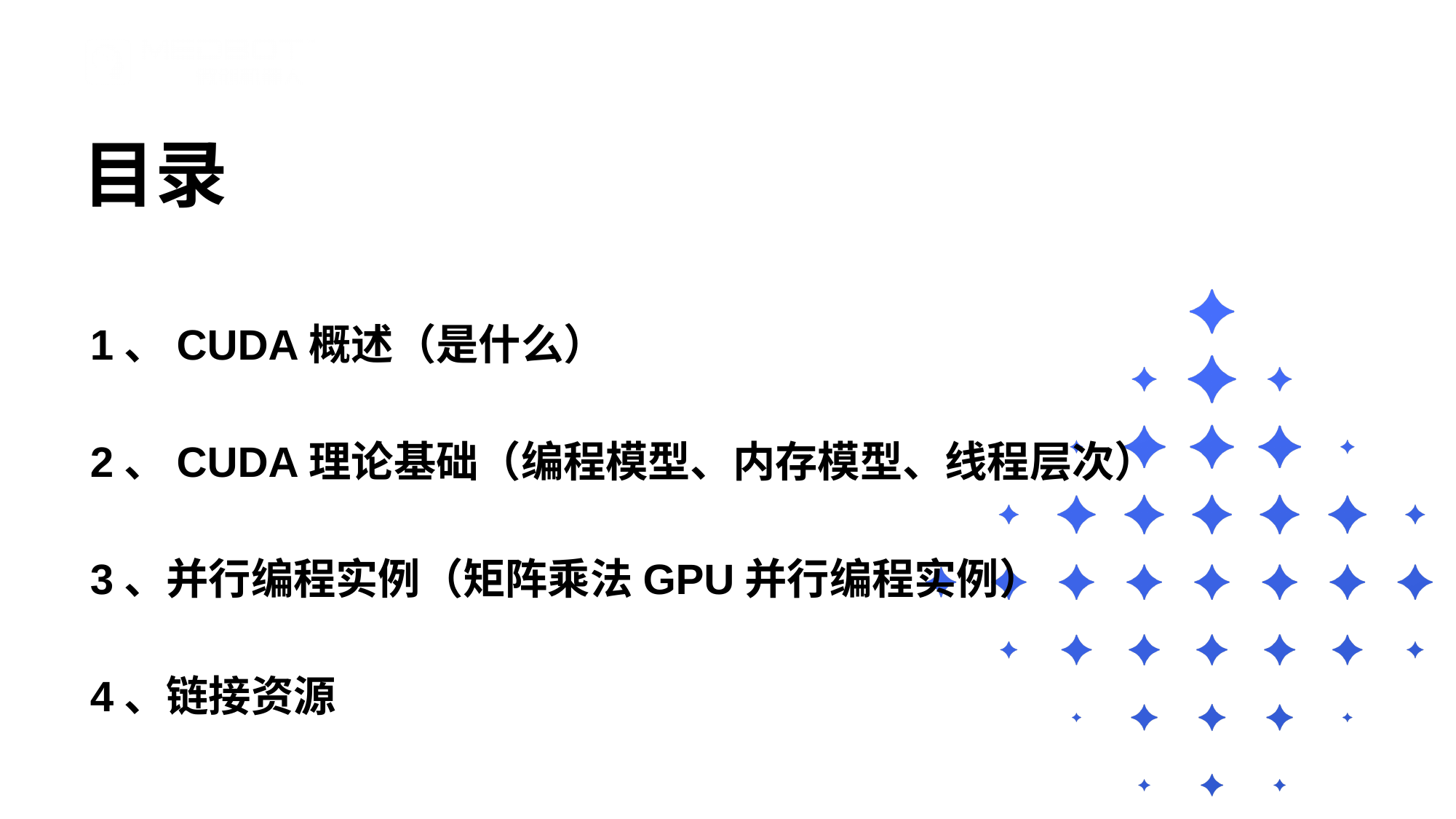

目录
1、CUDA概述（是什么）
2、CUDA理论基础（编程模型、内存模型、线程层次）
3、并行编程实例（矩阵乘法GPU并行编程实例）
4、链接资源